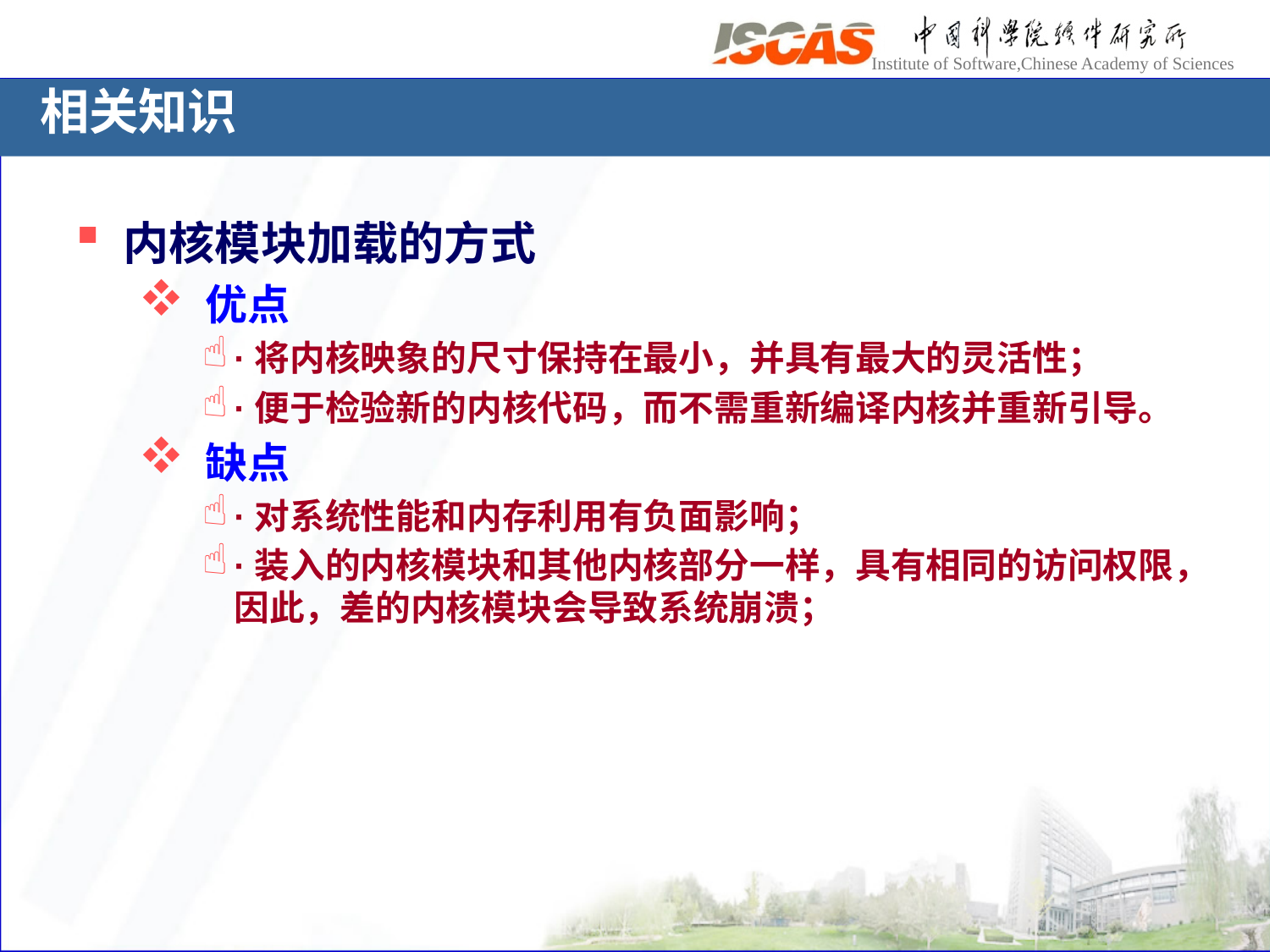

# 相关知识
内核模块加载的方式
 优点
·将内核映象的尺寸保持在最小，并具有最大的灵活性；
·便于检验新的内核代码，而不需重新编译内核并重新引导。
 缺点
·对系统性能和内存利用有负面影响；
·装入的内核模块和其他内核部分一样，具有相同的访问权限，因此，差的内核模块会导致系统崩溃；